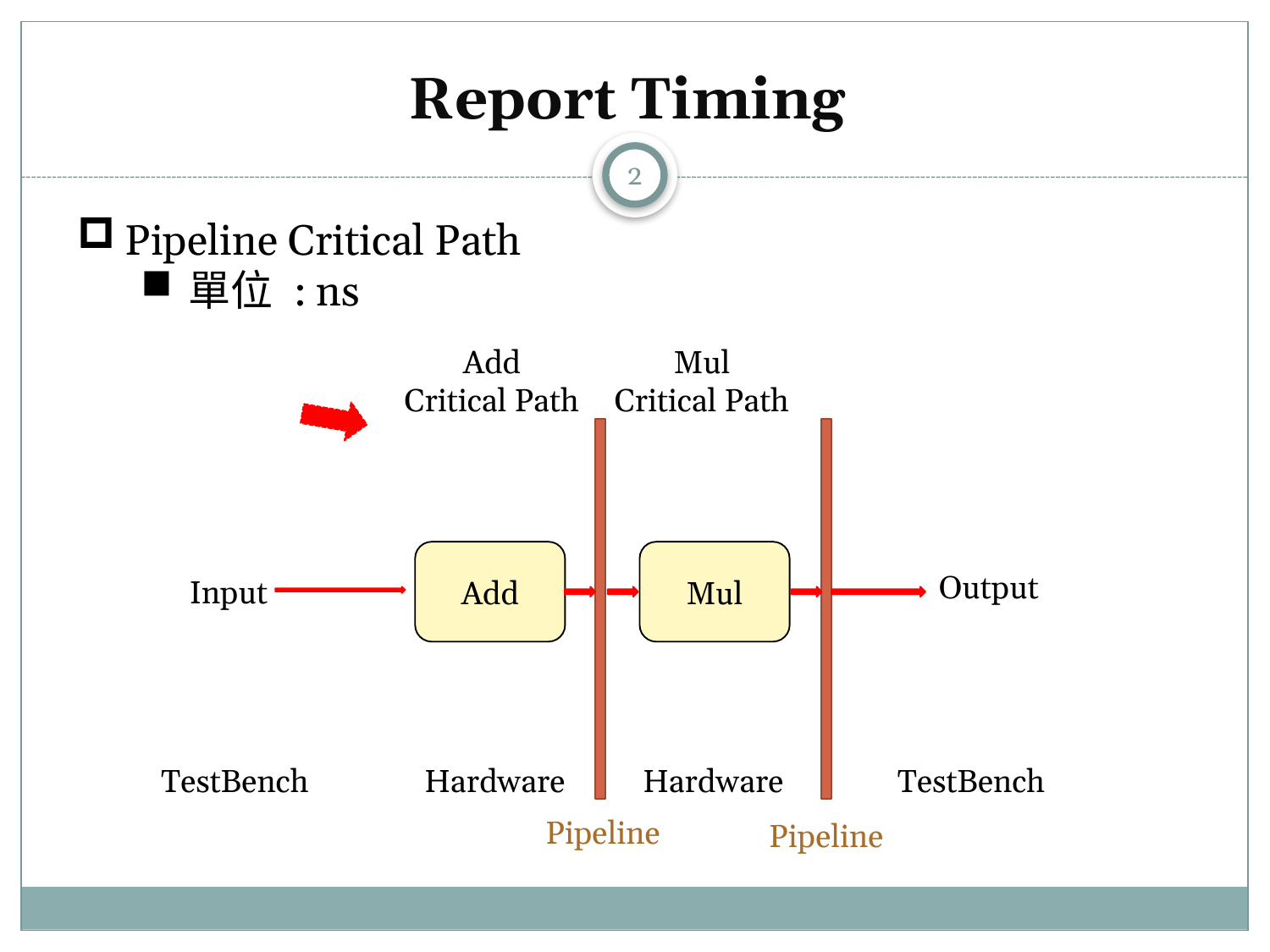

# Report Timing
2

Pipeline Critical Path
單位 : ns
Add
Critical Path
Mul
Critical Path

Add
Mul

TestBench
Hardware
Hardware
TestBench
Pipeline
Pipeline

Output
Input